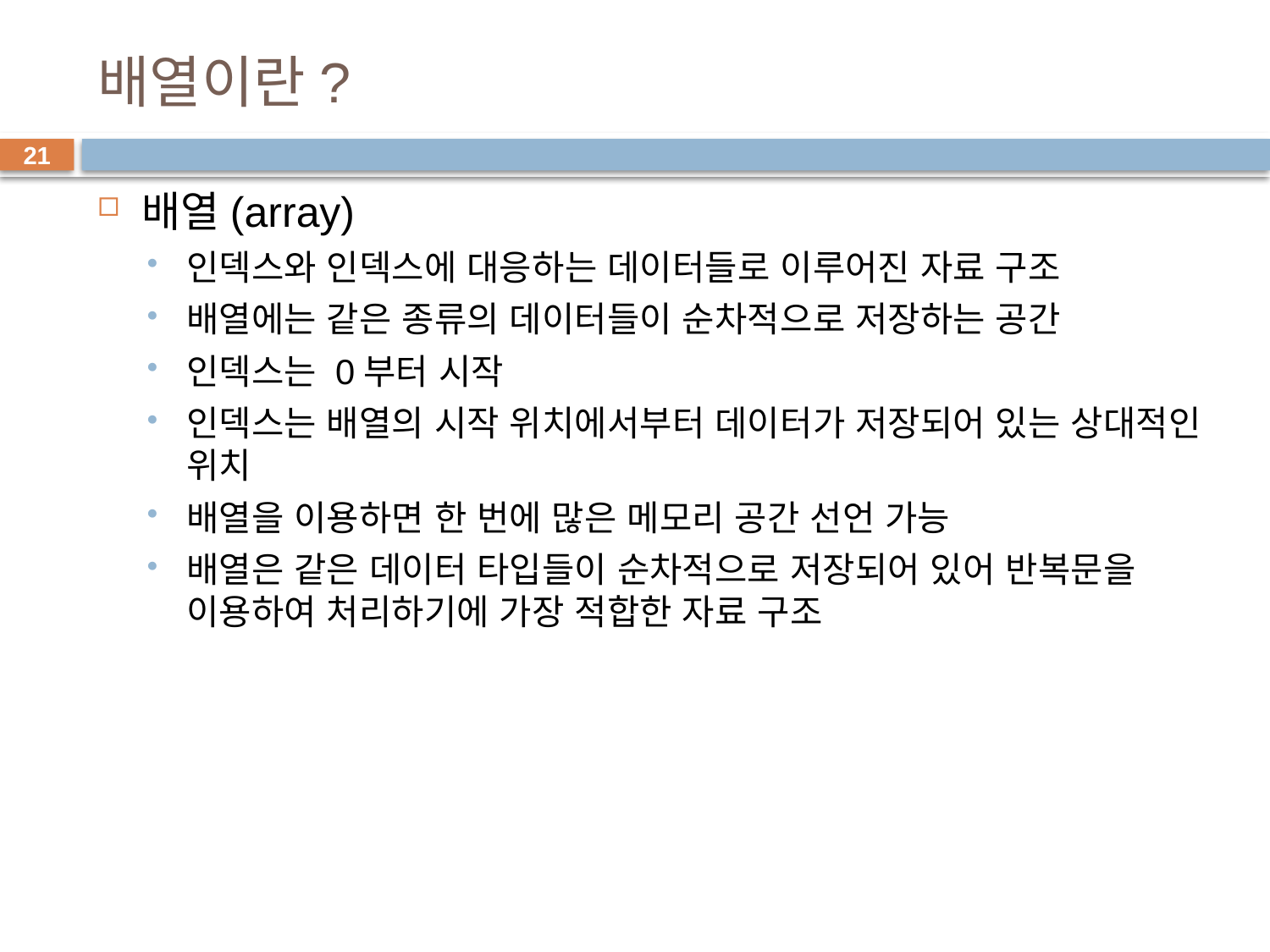

# 배열이란?
21
배열(array)
인덱스와 인덱스에 대응하는 데이터들로 이루어진 자료 구조
배열에는 같은 종류의 데이터들이 순차적으로 저장하는 공간
인덱스는 0부터 시작
인덱스는 배열의 시작 위치에서부터 데이터가 저장되어 있는 상대적인 위치
배열을 이용하면 한 번에 많은 메모리 공간 선언 가능
배열은 같은 데이터 타입들이 순차적으로 저장되어 있어 반복문을 이용하여 처리하기에 가장 적합한 자료 구조